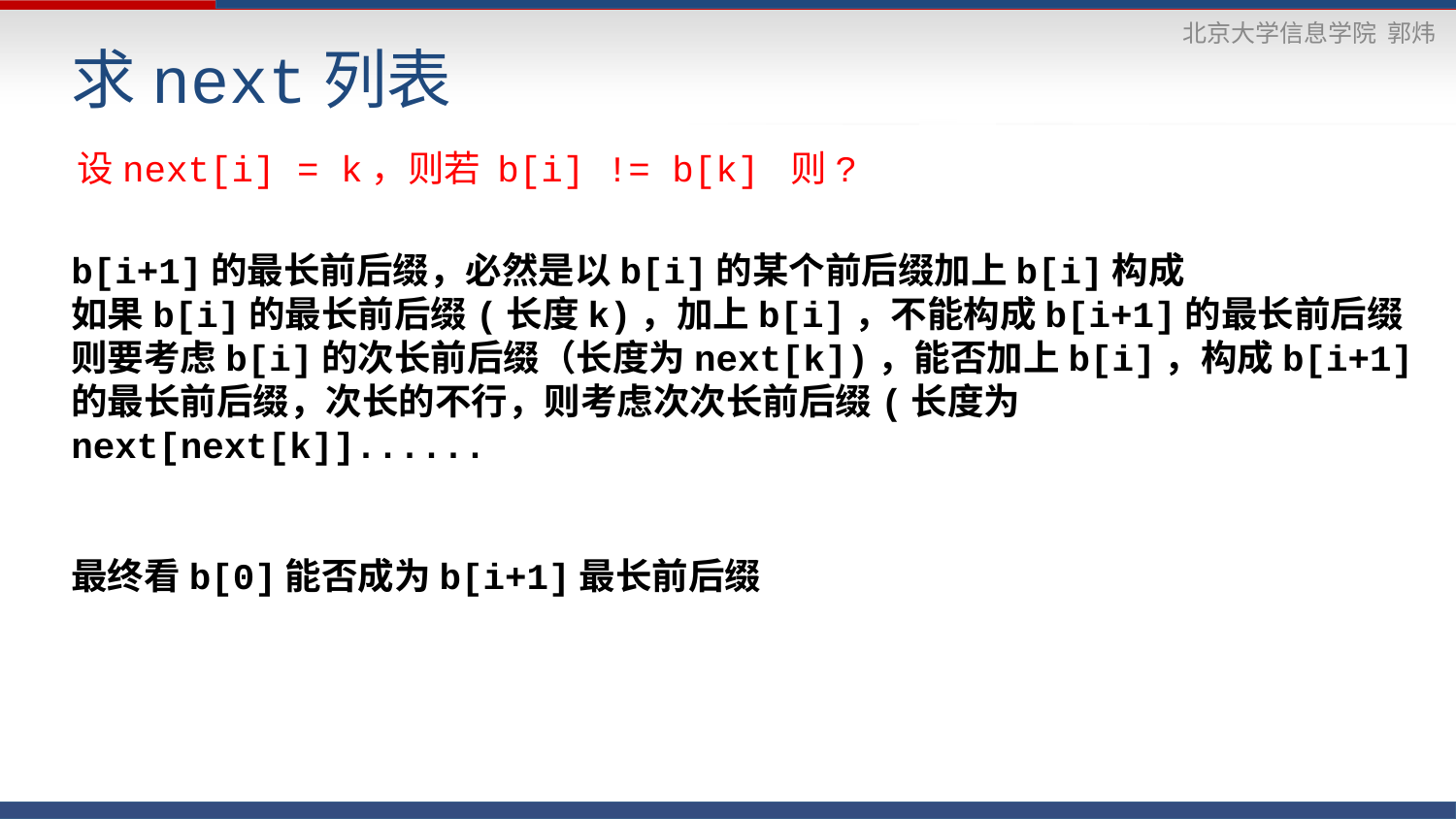

# 求next列表

设next[i] = k，则若 b[i] != b[k] 则?

b[i+1]的最长前后缀，必然是以b[i]的某个前后缀加上b[i]构成
如果b[i]的最长前后缀(长度k)，加上b[i]，不能构成b[i+1]的最长前后缀
则要考虑b[i]的次长前后缀（长度为next[k])，能否加上b[i]，构成b[i+1]的最长前后缀，次长的不行，则考虑次次长前后缀(长度为next[next[k]]......

最终看b[0]能否成为b[i+1]最长前后缀